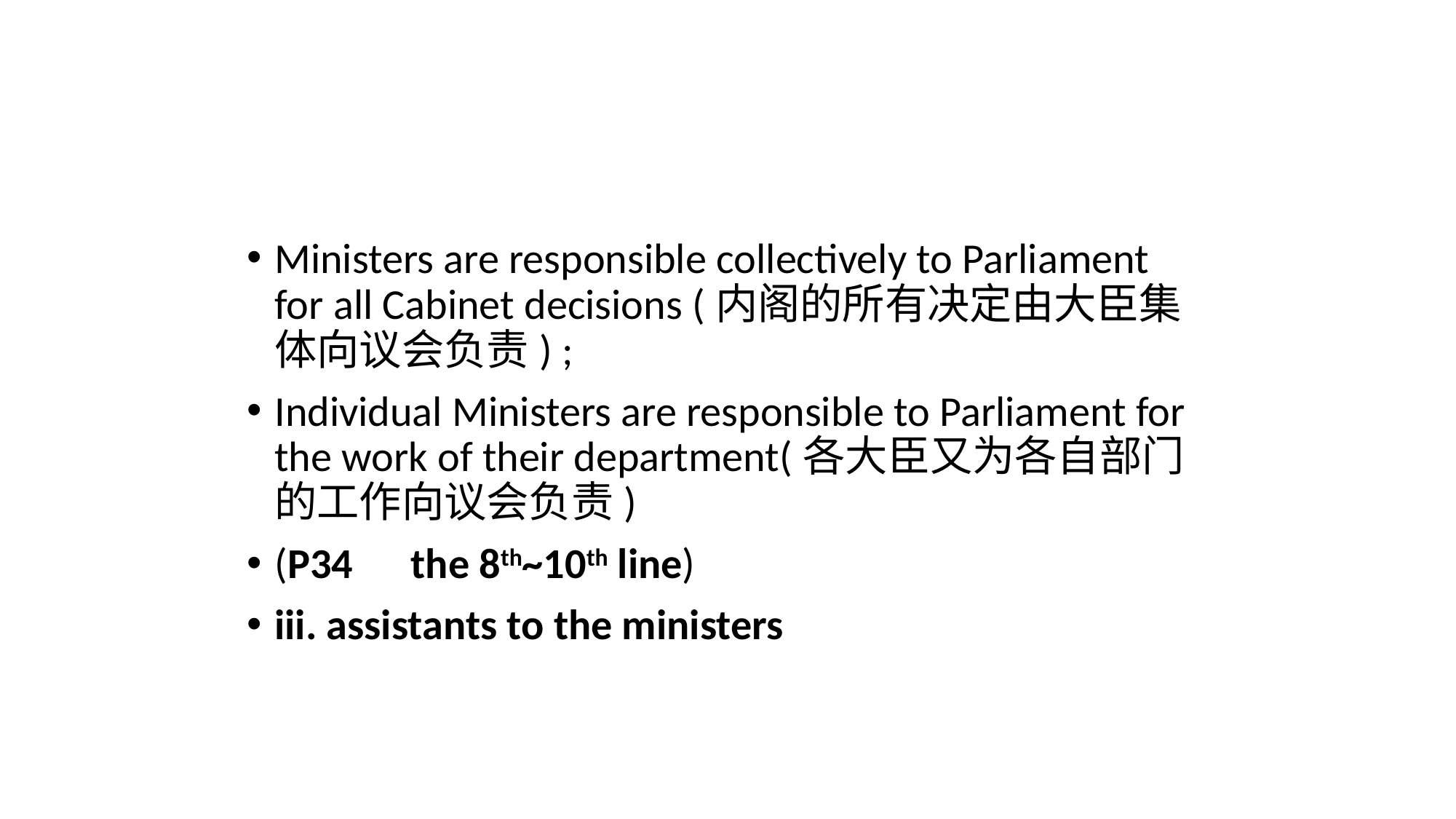

Ministers are responsible collectively to Parliament for all Cabinet decisions (内阁的所有决定由大臣集体向议会负责) ;
Individual Ministers are responsible to Parliament for the work of their department(各大臣又为各自部门的工作向议会负责)
(P34      the 8th~10th line)
iii. assistants to the ministers